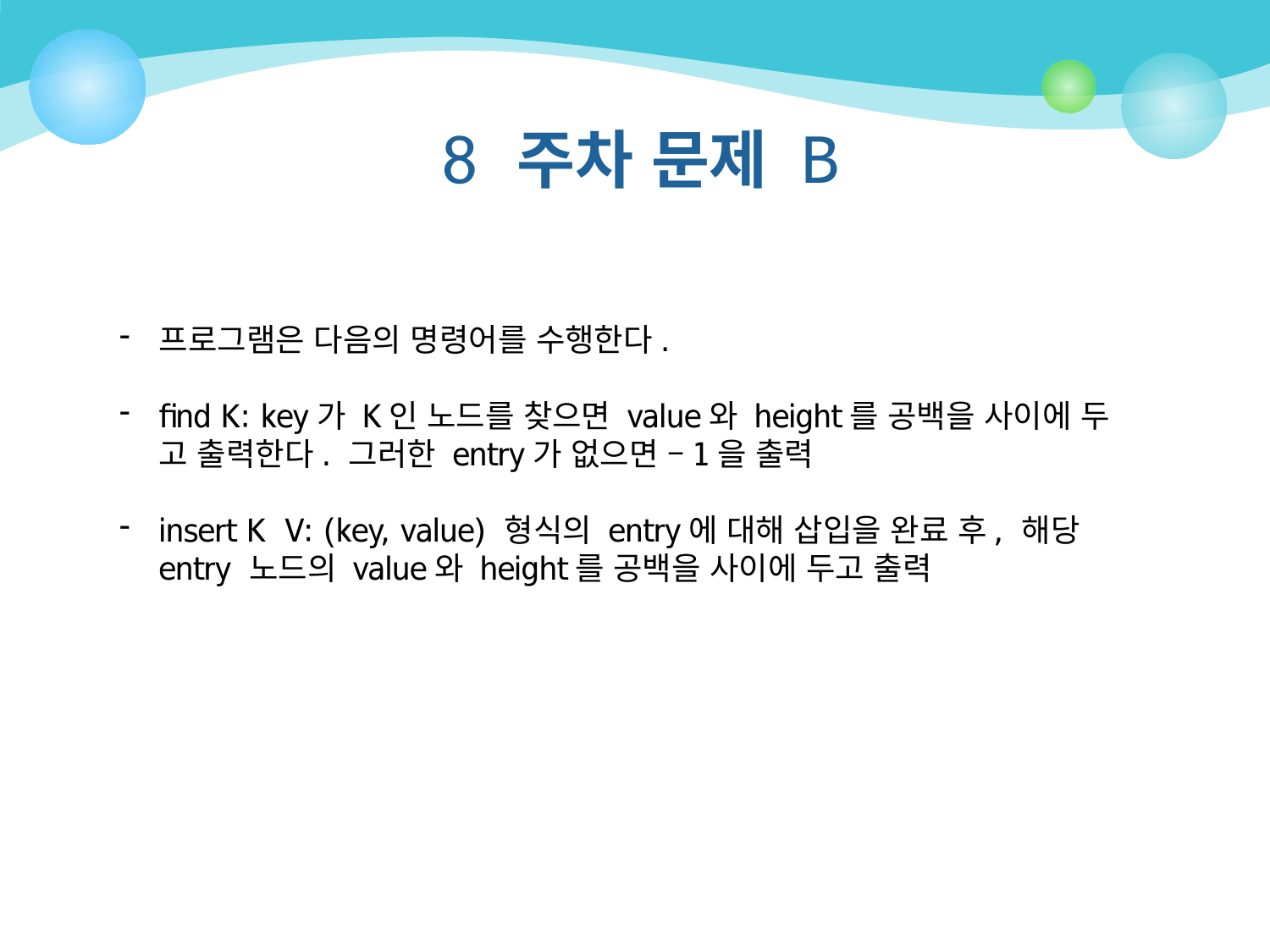

8 주차 문제 B
프로그램은 다음의 명령어를 수행한다.

find K: key가 K인 노드를 찾으면 value와 height를 공백을 사이에 두 고 출력한다. 그러한 entry가 없으면 –1을 출력

insert K  V: (key, value) 형식의 entry에 대해 삽입을 완료 후, 해당 entry 노드의 value와 height를 공백을 사이에 두고 출력